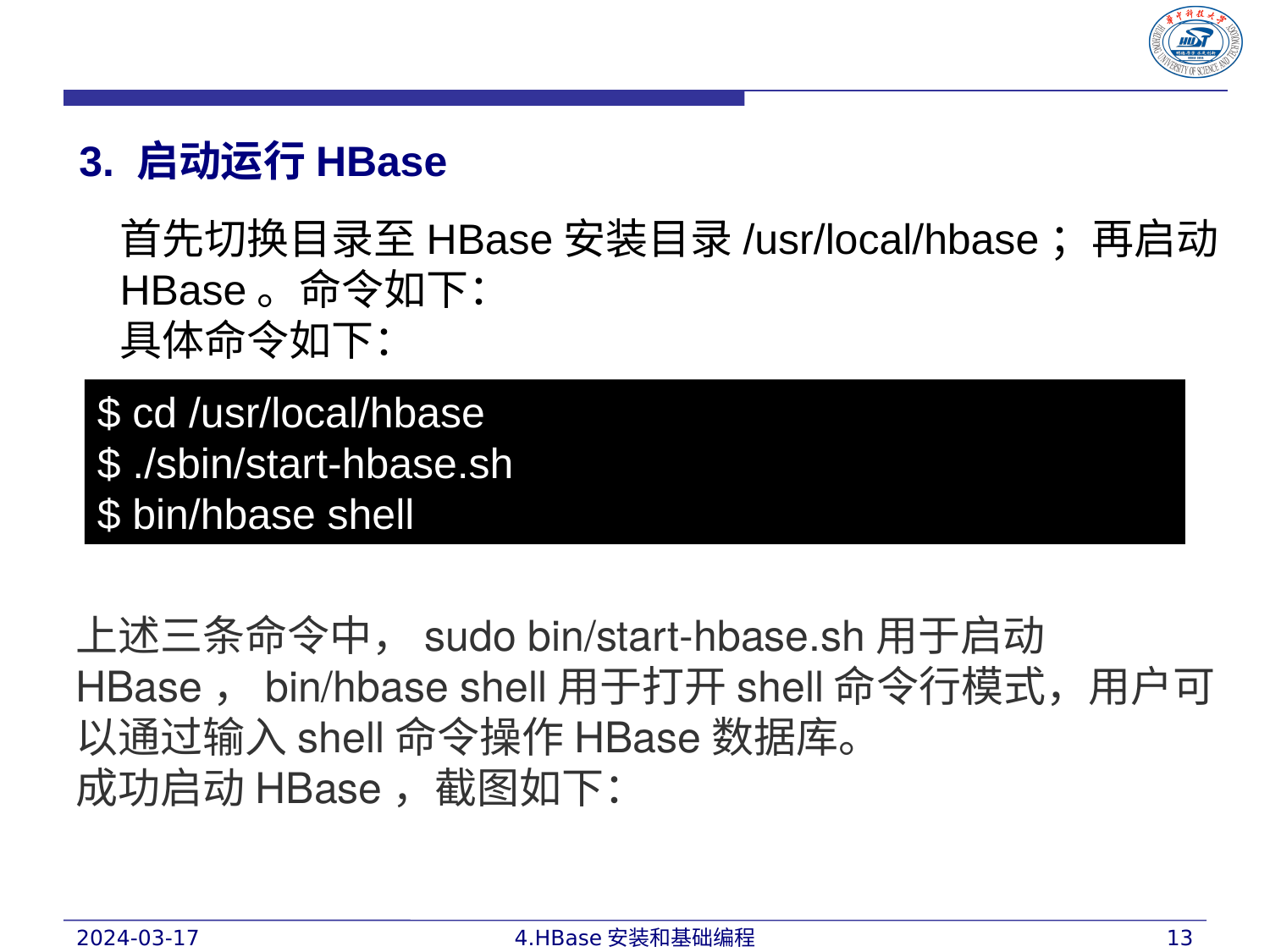

3. 启动运行HBase
首先切换目录至HBase安装目录/usr/local/hbase；再启动HBase。命令如下：
具体命令如下：
$ cd /usr/local/hbase
$ ./sbin/start-hbase.sh
$ bin/hbase shell
上述三条命令中，sudo bin/start-hbase.sh用于启动HBase，bin/hbase shell用于打开shell命令行模式，用户可以通过输入shell命令操作HBase数据库。
成功启动HBase，截图如下：
2024-03-17
4.HBase安装和基础编程
13